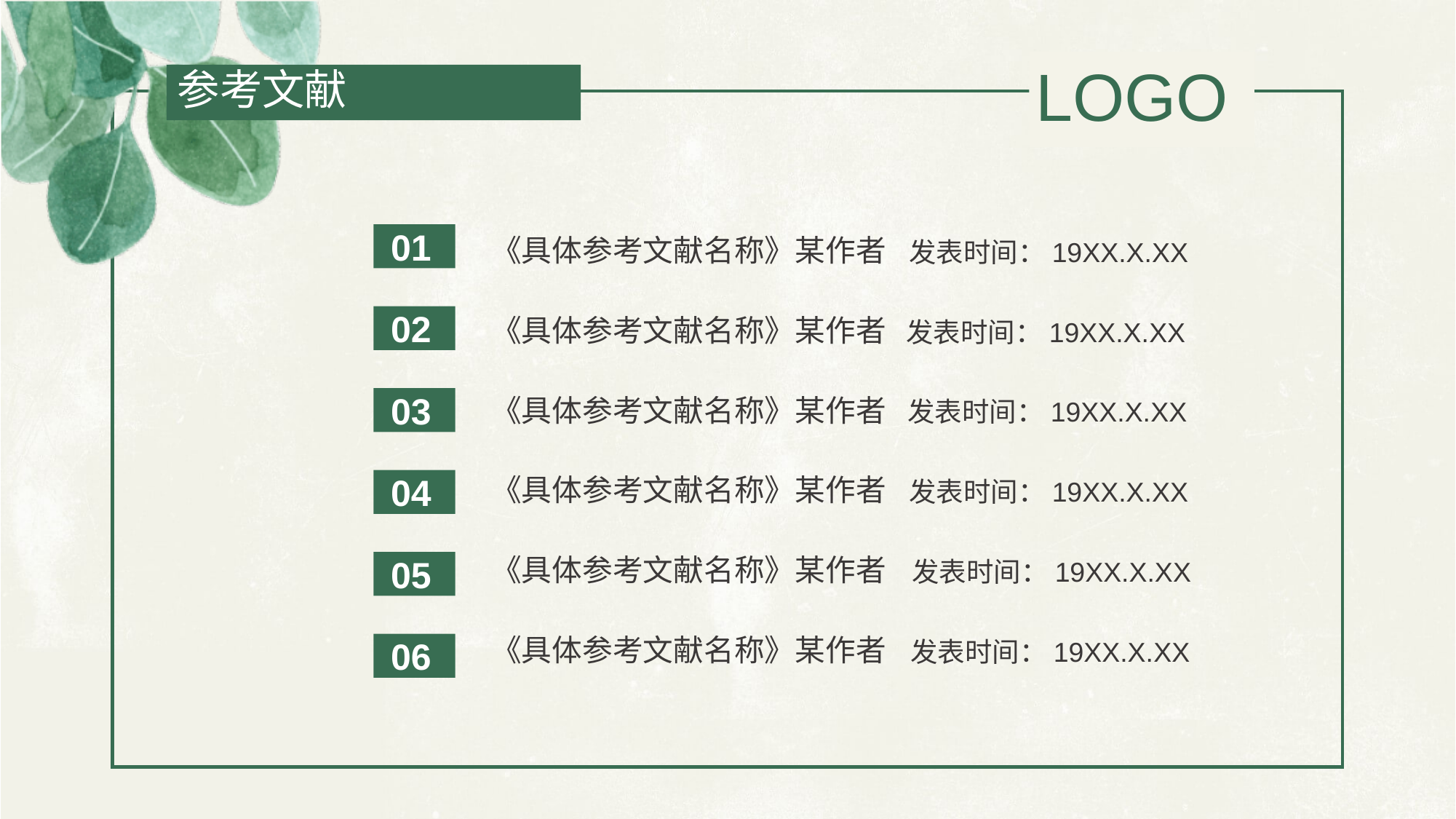

参考文献
01
《具体参考文献名称》某作者
发表时间：19XX.X.XX
02
《具体参考文献名称》某作者
发表时间：19XX.X.XX
03
《具体参考文献名称》某作者
发表时间：19XX.X.XX
04
《具体参考文献名称》某作者
发表时间：19XX.X.XX
《具体参考文献名称》某作者
发表时间：19XX.X.XX
05
《具体参考文献名称》某作者
发表时间：19XX.X.XX
06